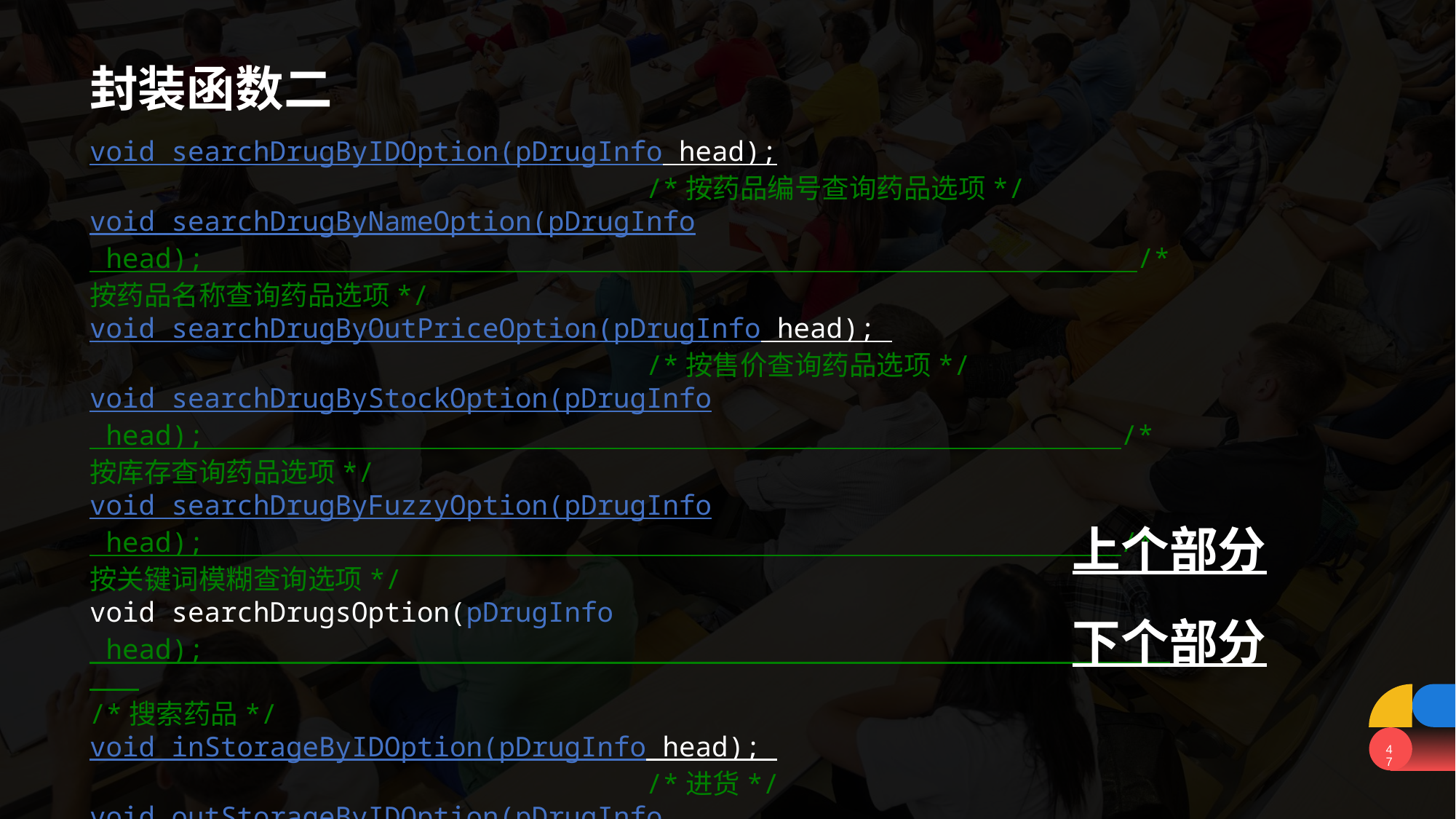

# 封装函数二
void searchDrugByIDOption(pDrugInfo head);                                                           /*按药品编号查询药品选项*/
void searchDrugByNameOption(pDrugInfo head);                                                         /*按药品名称查询药品选项*/
void searchDrugByOutPriceOption(pDrugInfo head);                                                     /*按售价查询药品选项*/
void searchDrugByStockOption(pDrugInfo head);                                                        /*按库存查询药品选项*/
void searchDrugByFuzzyOption(pDrugInfo head);                                                        /*按关键词模糊查询选项*/
void searchDrugsOption(pDrugInfo head);                                                              /*搜索药品*/
void inStorageByIDOption(pDrugInfo head);                                                            /*进货*/
void outStorageByIDOption(pDrugInfo head);                                                           /*出售*/
void expiredDrup(pDrugInfo head);                                                                    /*显示临期商品*/
void menu(pDrugInfo* head);                                                                          /*主菜单*/
上个部分
下个部分
47